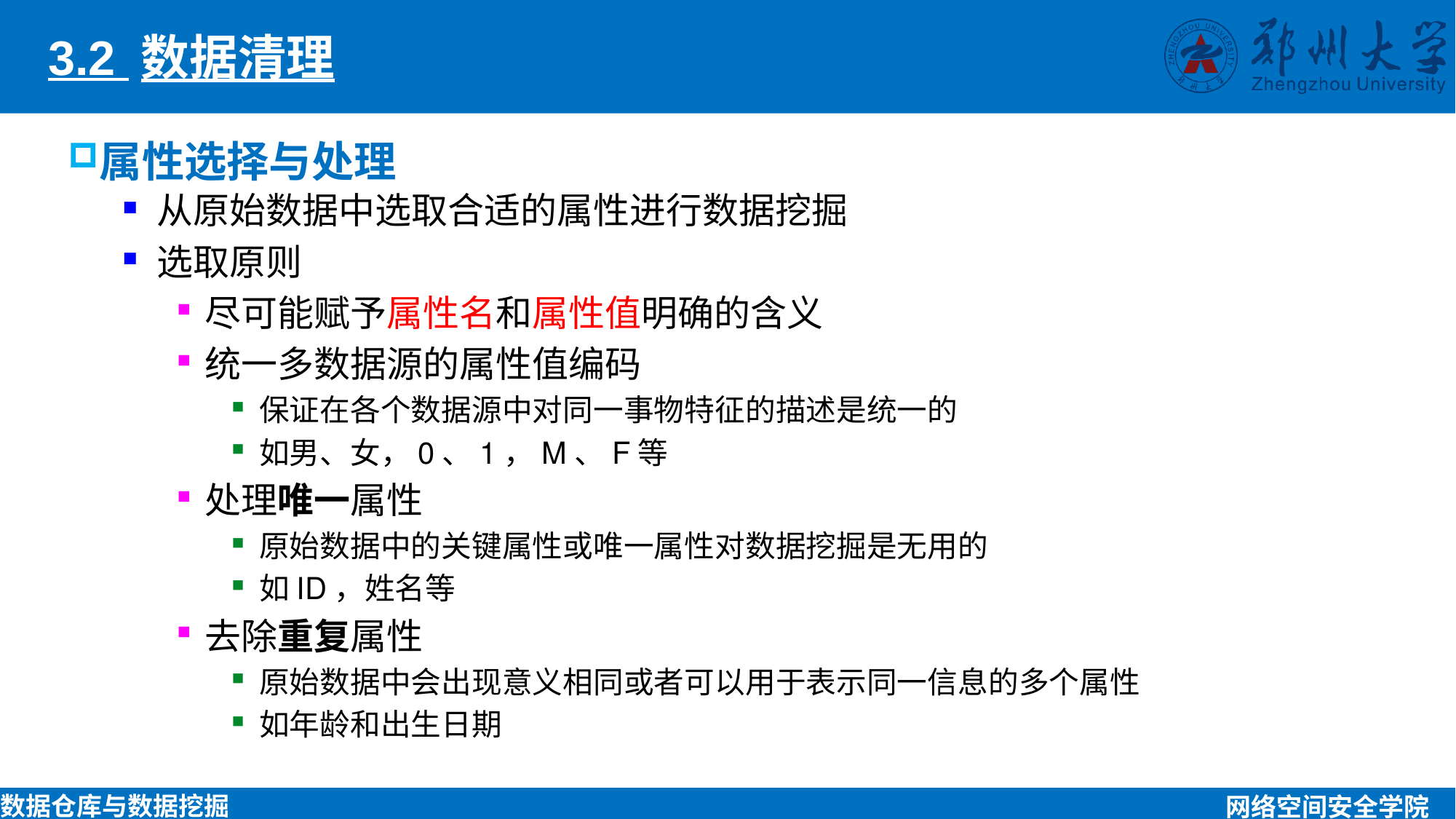

3.2 数据清理
属性选择与处理
从原始数据中选取合适的属性进行数据挖掘
选取原则
尽可能赋予属性名和属性值明确的含义
统一多数据源的属性值编码
保证在各个数据源中对同一事物特征的描述是统一的
如男、女，0、1，M、F等
处理唯一属性
原始数据中的关键属性或唯一属性对数据挖掘是无用的
如ID，姓名等
去除重复属性
原始数据中会出现意义相同或者可以用于表示同一信息的多个属性
如年龄和出生日期